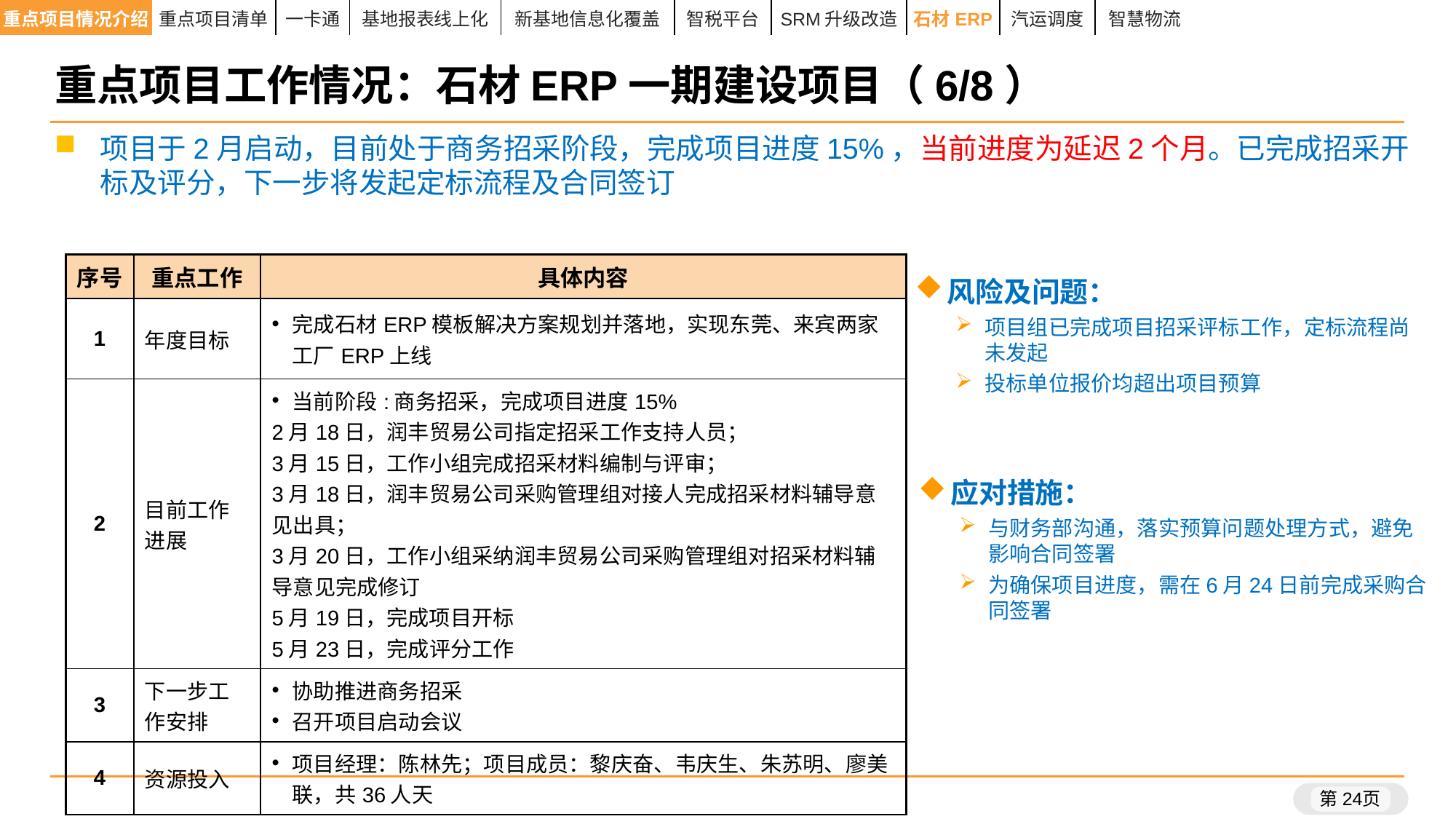

| 重点项目情况介绍 | 重点项目清单 | 一卡通 | 基地报表线上化 | 新基地信息化覆盖 | 智税平台 | SRM升级改造 | 石材ERP | 汽运调度 | 智慧物流 |
| --- | --- | --- | --- | --- | --- | --- | --- | --- | --- |
重点项目工作情况：石材ERP一期建设项目（6/8）
项目于2月启动，目前处于商务招采阶段，完成项目进度15%，当前进度为延迟2个月。已完成招采开标及评分，下一步将发起定标流程及合同签订
| 序号 | 重点工作 | 具体内容 |
| --- | --- | --- |
| 1 | 年度目标 | 完成石材ERP模板解决方案规划并落地，实现东莞、来宾两家工厂ERP上线 |
| 2 | 目前工作进展 | 当前阶段:商务招采，完成项目进度15% 2月18日，润丰贸易公司指定招采工作支持人员； 3月15日，工作小组完成招采材料编制与评审； 3月18日，润丰贸易公司采购管理组对接人完成招采材料辅导意见出具； 3月20日，工作小组采纳润丰贸易公司采购管理组对招采材料辅导意见完成修订 5月19日，完成项目开标 5月23日，完成评分工作 |
| 3 | 下一步工作安排 | 协助推进商务招采 召开项目启动会议 |
| 4 | 资源投入 | 项目经理：陈林先；项目成员：黎庆奋、韦庆生、朱苏明、廖美联，共36人天 |
风险及问题：
项目组已完成项目招采评标工作，定标流程尚未发起
投标单位报价均超出项目预算
应对措施：
与财务部沟通，落实预算问题处理方式，避免影响合同签署
为确保项目进度，需在6月24日前完成采购合同签署